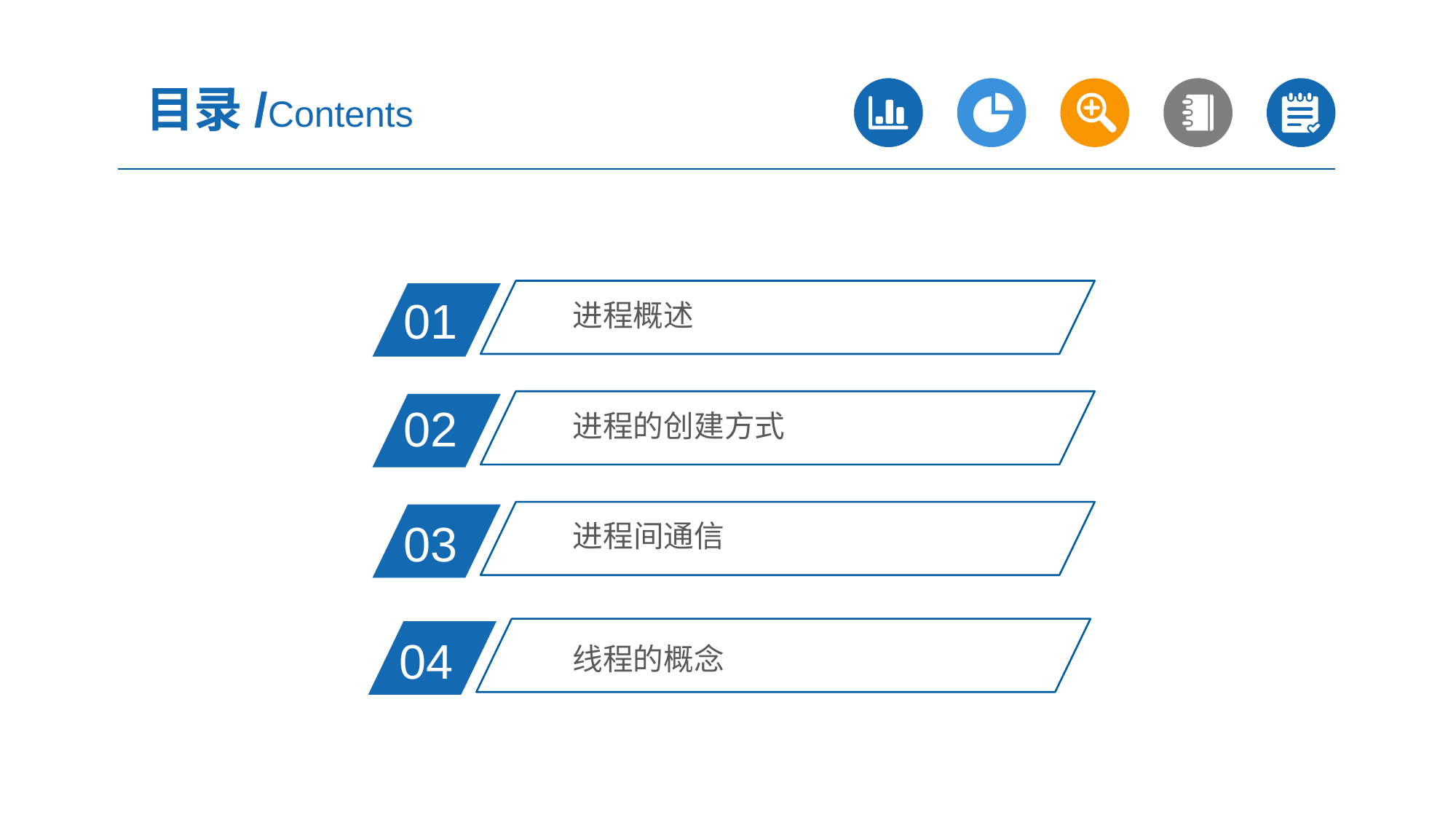

目录/Contents

进程概述

01

进程的创建方式
02

进程间通信

03

线程的概念

04